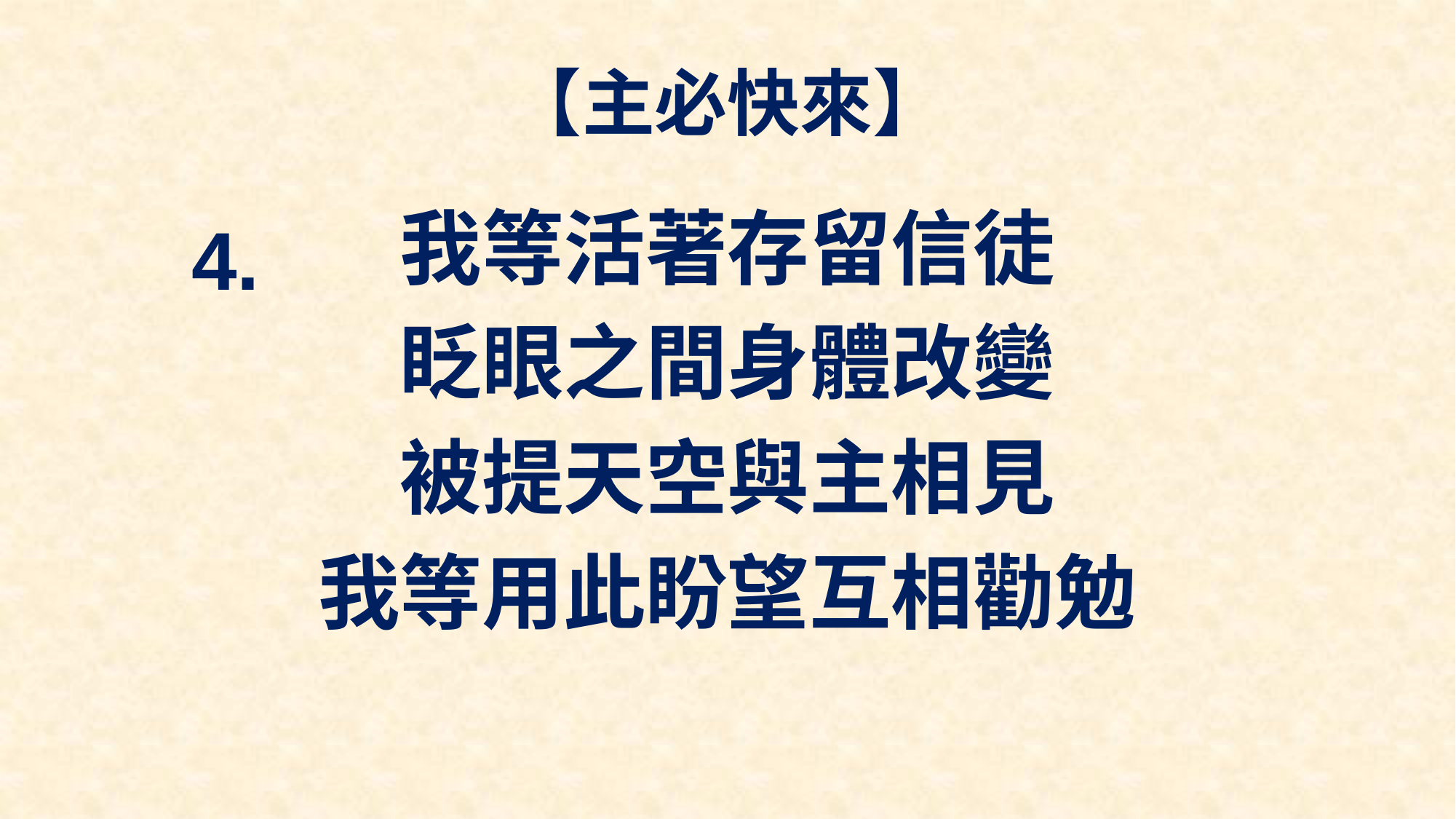

# 【主必快來】
我等活著存留信徒
眨眼之間身體改變
被提天空與主相見
我等用此盼望互相勸勉
4.